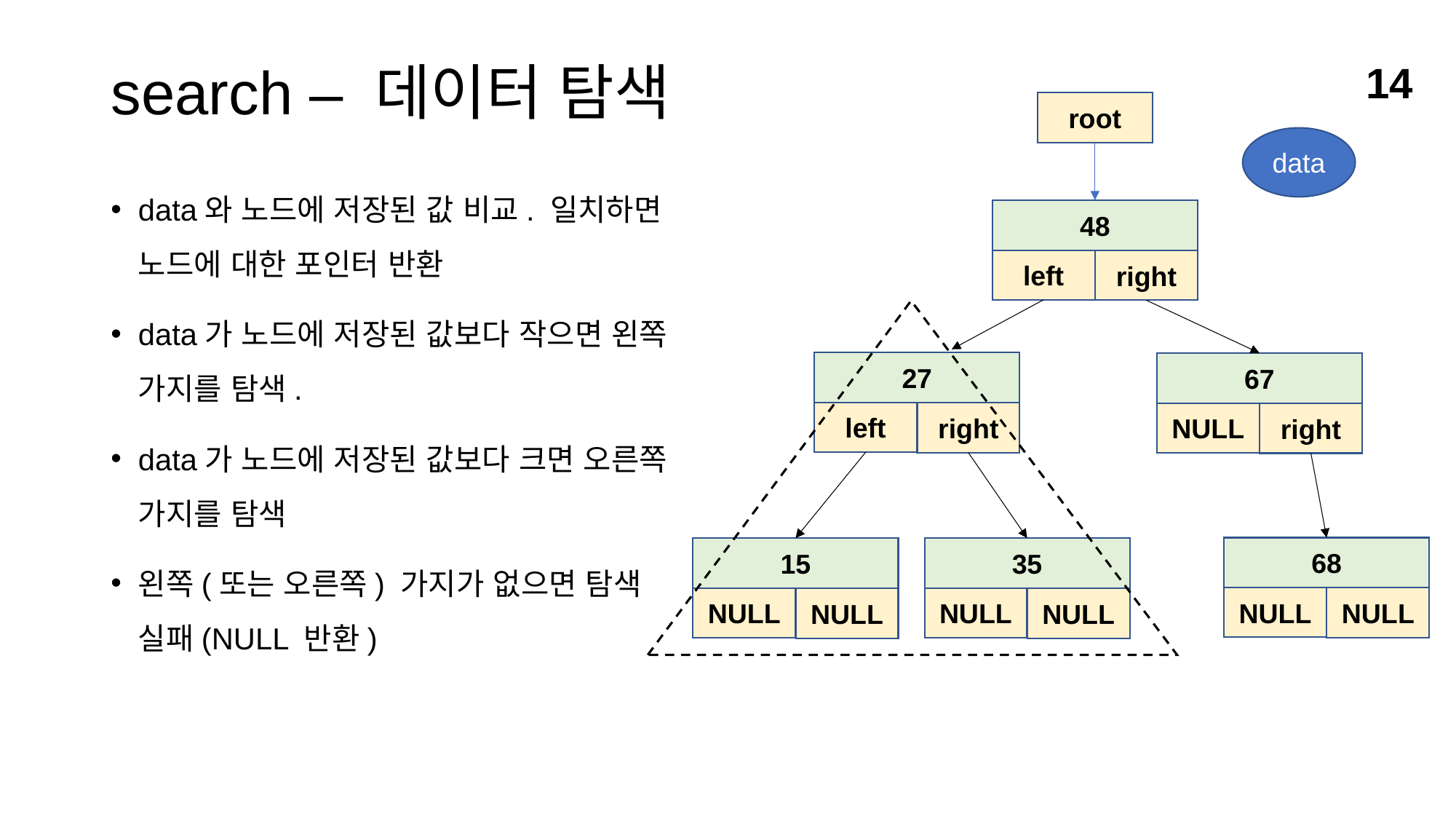

# search – 데이터 탐색
14
root
data
data와 노드에 저장된 값 비교. 일치하면 노드에 대한 포인터 반환
data가 노드에 저장된 값보다 작으면 왼쪽 가지를 탐색.
data가 노드에 저장된 값보다 크면 오른쪽 가지를 탐색
왼쪽(또는 오른쪽) 가지가 없으면 탐색 실패(NULL 반환)
48
left
right

27
left
right
67
NULL
right
68
NULL
NULL
15
NULL
NULL
35
NULL
NULL